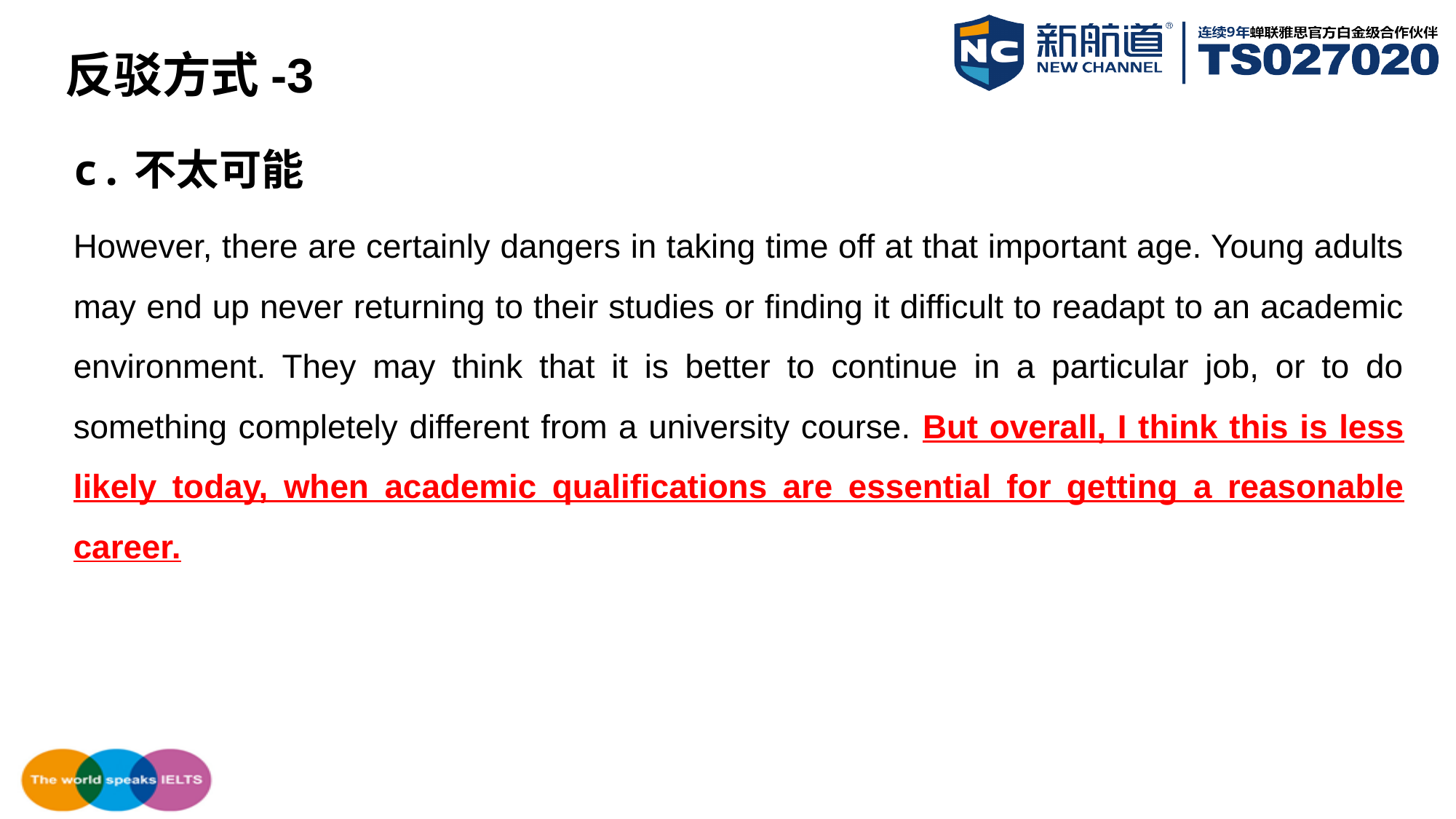

反驳方式-3
c.不太可能
However, there are certainly dangers in taking time off at that important age. Young adults may end up never returning to their studies or finding it difficult to readapt to an academic environment. They may think that it is better to continue in a particular job, or to do something completely different from a university course. But overall, I think this is less likely today, when academic qualifications are essential for getting a reasonable career.